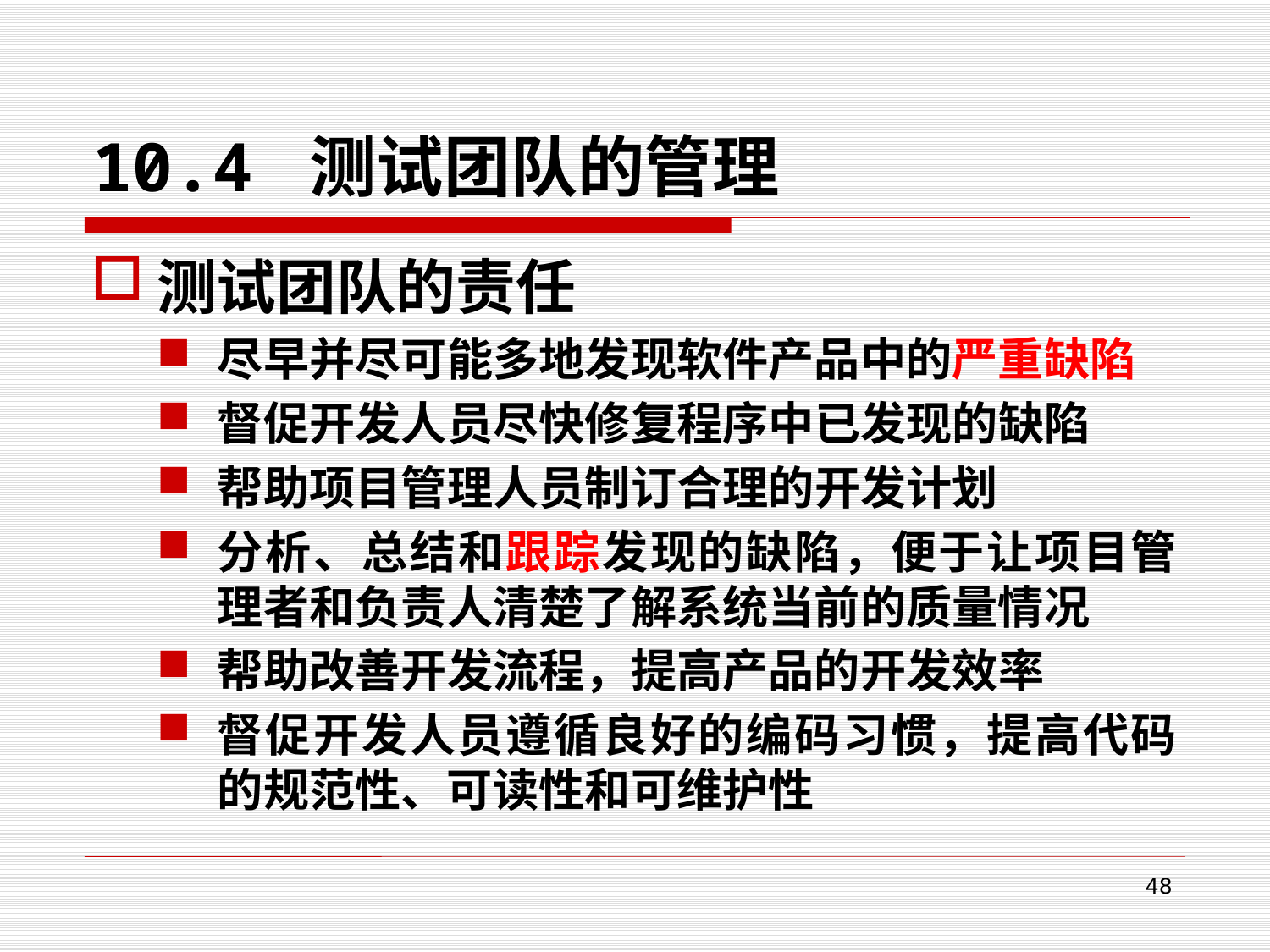

# 10.4 测试团队的管理
测试团队的责任
尽早并尽可能多地发现软件产品中的严重缺陷
督促开发人员尽快修复程序中已发现的缺陷
帮助项目管理人员制订合理的开发计划
分析、总结和跟踪发现的缺陷，便于让项目管理者和负责人清楚了解系统当前的质量情况
帮助改善开发流程，提高产品的开发效率
督促开发人员遵循良好的编码习惯，提高代码的规范性、可读性和可维护性

48